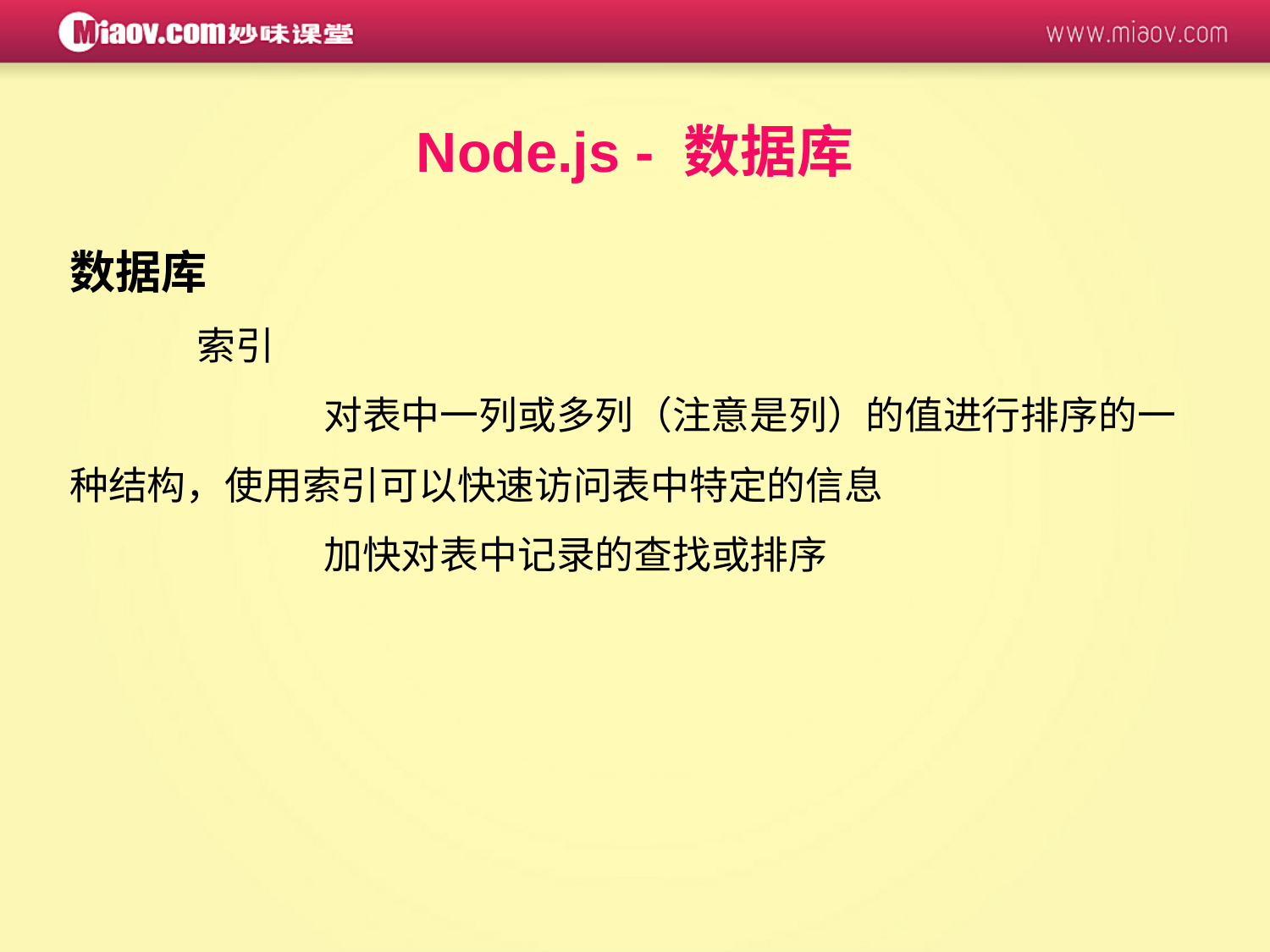

Node.js - 数据库
数据库
	索引
		对表中一列或多列（注意是列）的值进行排序的一种结构，使用索引可以快速访问表中特定的信息
		加快对表中记录的查找或排序